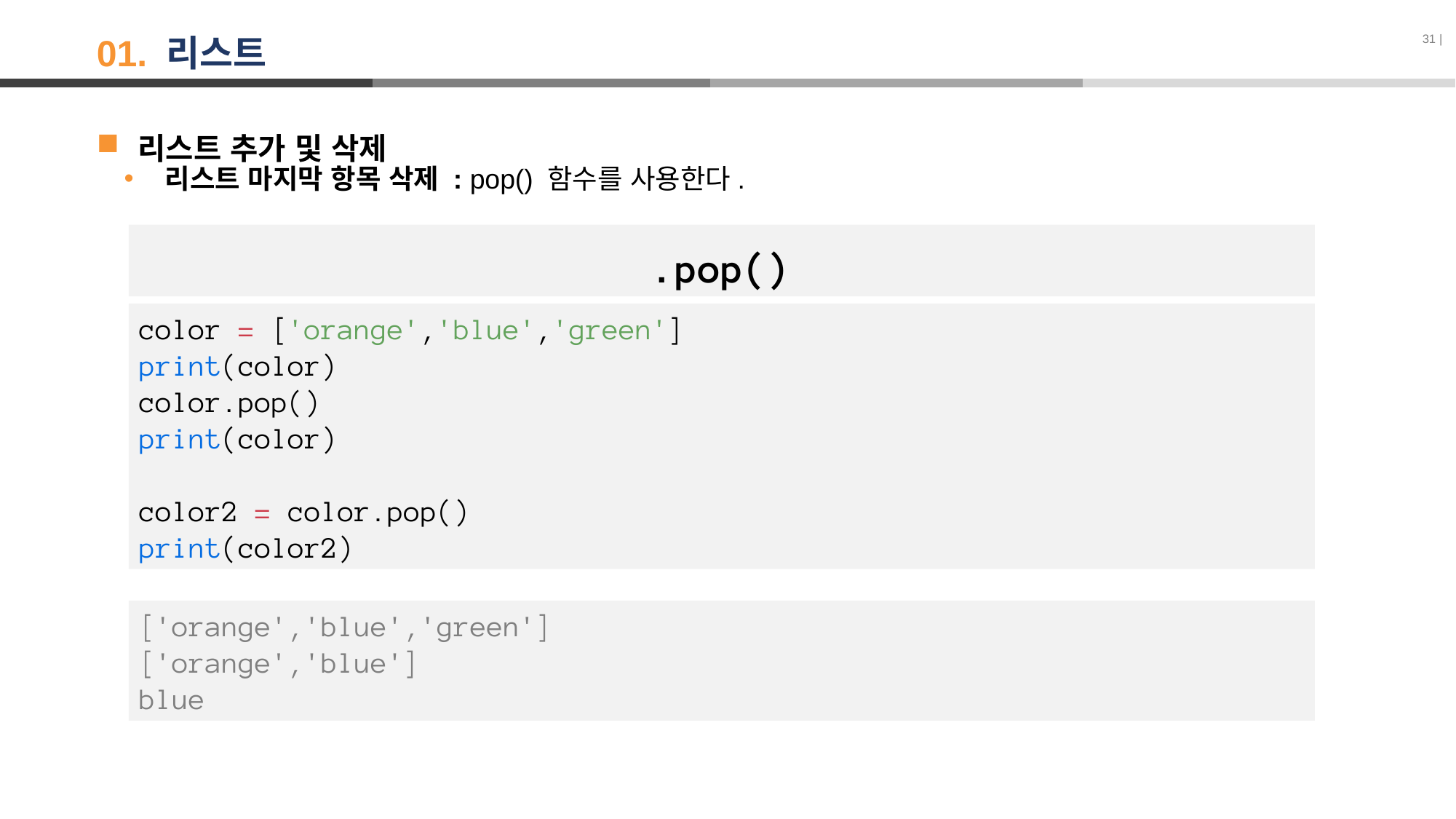

31 |
# 01. 리스트
리스트 추가 및 삭제
리스트 마지막 항목 삭제 : pop() 함수를 사용한다.
.pop()
color = ['orange','blue','green']
print(color)
color.pop()
print(color)
color2 = color.pop()
print(color2)
['orange','blue','green']
['orange','blue']
blue